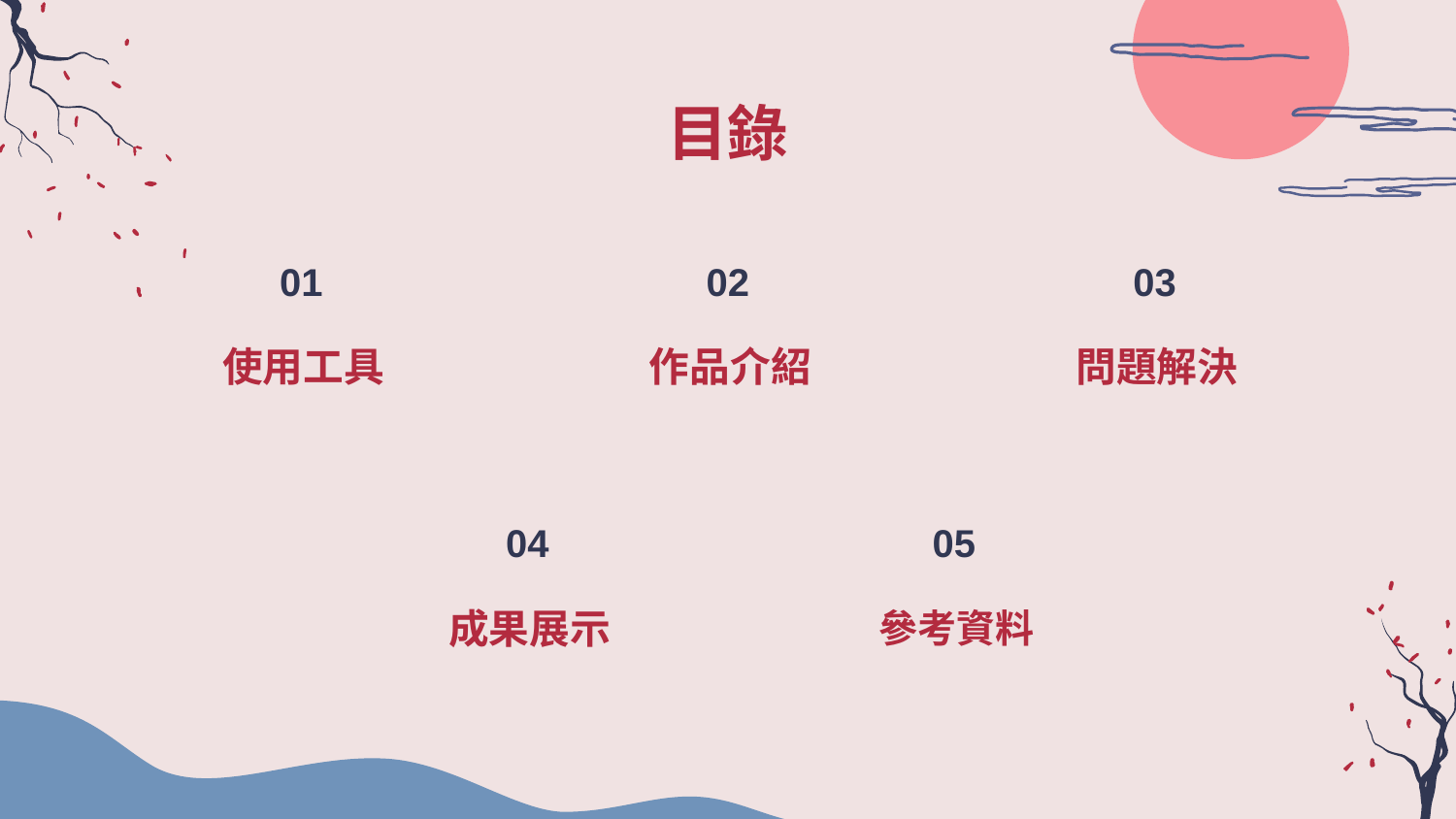

# 目錄
01
02
03
使用工具
作品介紹
問題解決
04
05
成果展示
參考資料